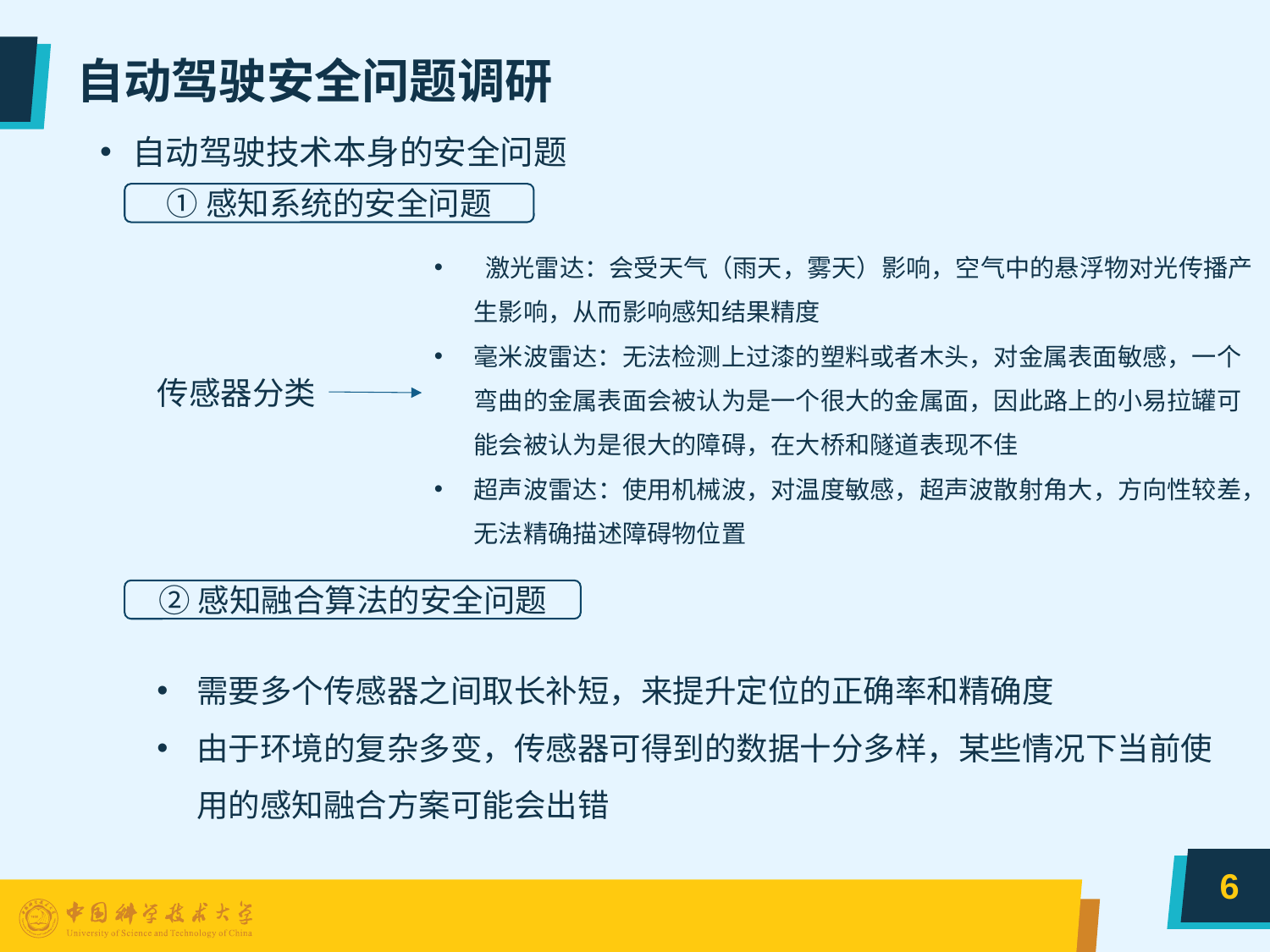

# 自动驾驶安全问题调研
自动驾驶技术本身的安全问题
①感知系统的安全问题
 激光雷达：会受天气（雨天，雾天）影响，空气中的悬浮物对光传播产生影响，从而影响感知结果精度
毫米波雷达：无法检测上过漆的塑料或者木头，对金属表面敏感，一个弯曲的金属表面会被认为是一个很大的金属面，因此路上的小易拉罐可能会被认为是很大的障碍，在大桥和隧道表现不佳
超声波雷达：使用机械波，对温度敏感，超声波散射角大，方向性较差，无法精确描述障碍物位置
传感器分类
②感知融合算法的安全问题
需要多个传感器之间取长补短，来提升定位的正确率和精确度
由于环境的复杂多变，传感器可得到的数据十分多样，某些情况下当前使用的感知融合方案可能会出错
6